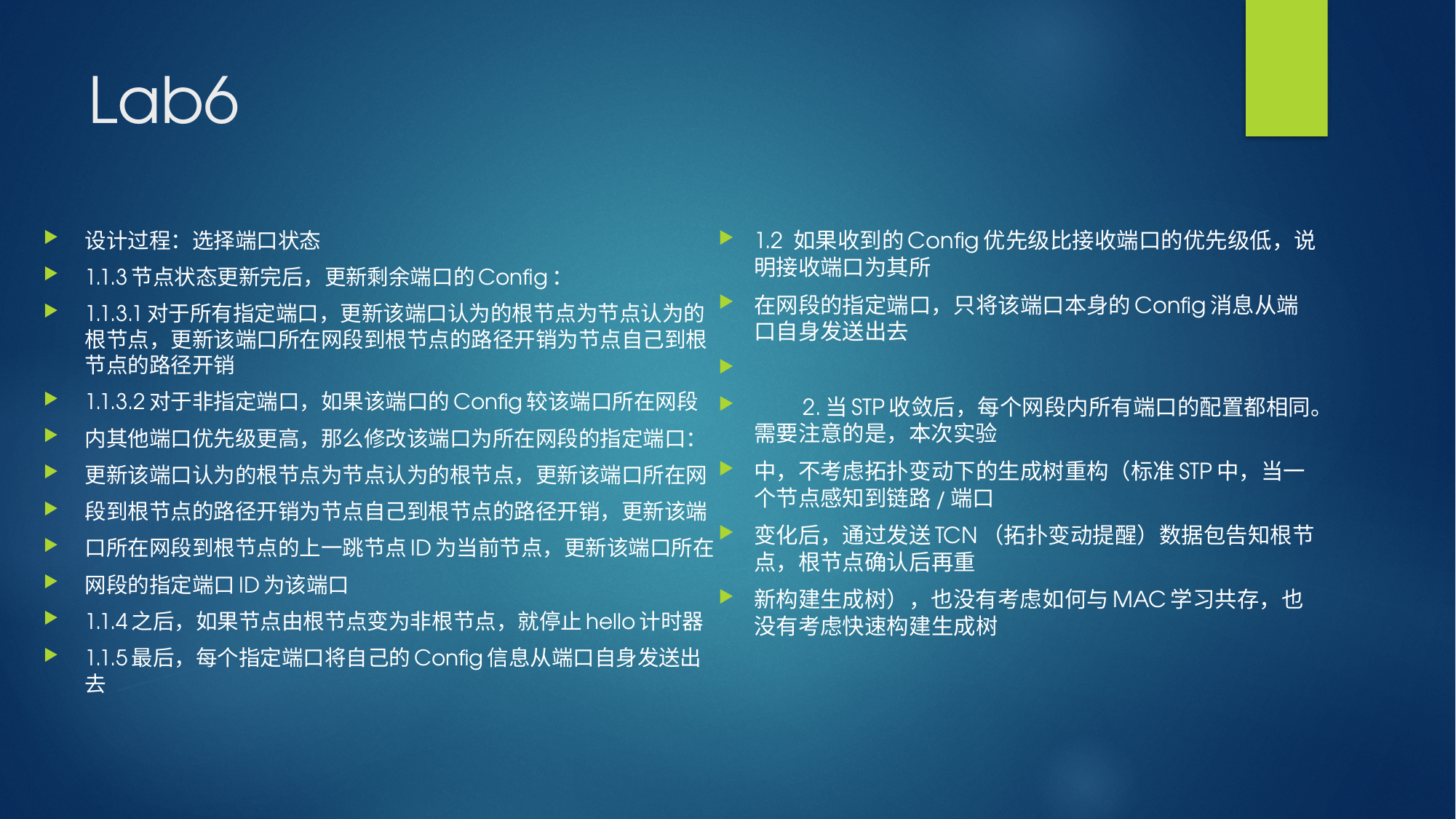

# Lab6
设计过程：选择端口状态
1.1.3节点状态更新完后，更新剩余端口的Config：
1.1.3.1对于所有指定端口，更新该端口认为的根节点为节点认为的根节点，更新该端口所在网段到根节点的路径开销为节点自己到根节点的路径开销
1.1.3.2对于非指定端口，如果该端口的Config较该端口所在网段
内其他端口优先级更高，那么修改该端口为所在网段的指定端口：
更新该端口认为的根节点为节点认为的根节点，更新该端口所在网
段到根节点的路径开销为节点自己到根节点的路径开销，更新该端
口所在网段到根节点的上一跳节点ID为当前节点，更新该端口所在
网段的指定端口ID为该端口
1.1.4之后，如果节点由根节点变为非根节点，就停止hello计时器
1.1.5最后，每个指定端口将自己的Config信息从端口自身发送出去

1.2 如果收到的Config优先级比接收端口的优先级低，说明接收端口为其所
在网段的指定端口，只将该端口本身的Config消息从端口自身发送出去

        2.当STP收敛后，每个网段内所有端口的配置都相同。需要注意的是，本次实验
中，不考虑拓扑变动下的生成树重构（标准STP中，当一个节点感知到链路/端口
变化后，通过发送TCN（拓扑变动提醒）数据包告知根节点，根节点确认后再重
新构建生成树），也没有考虑如何与MAC学习共存，也没有考虑快速构建生成树